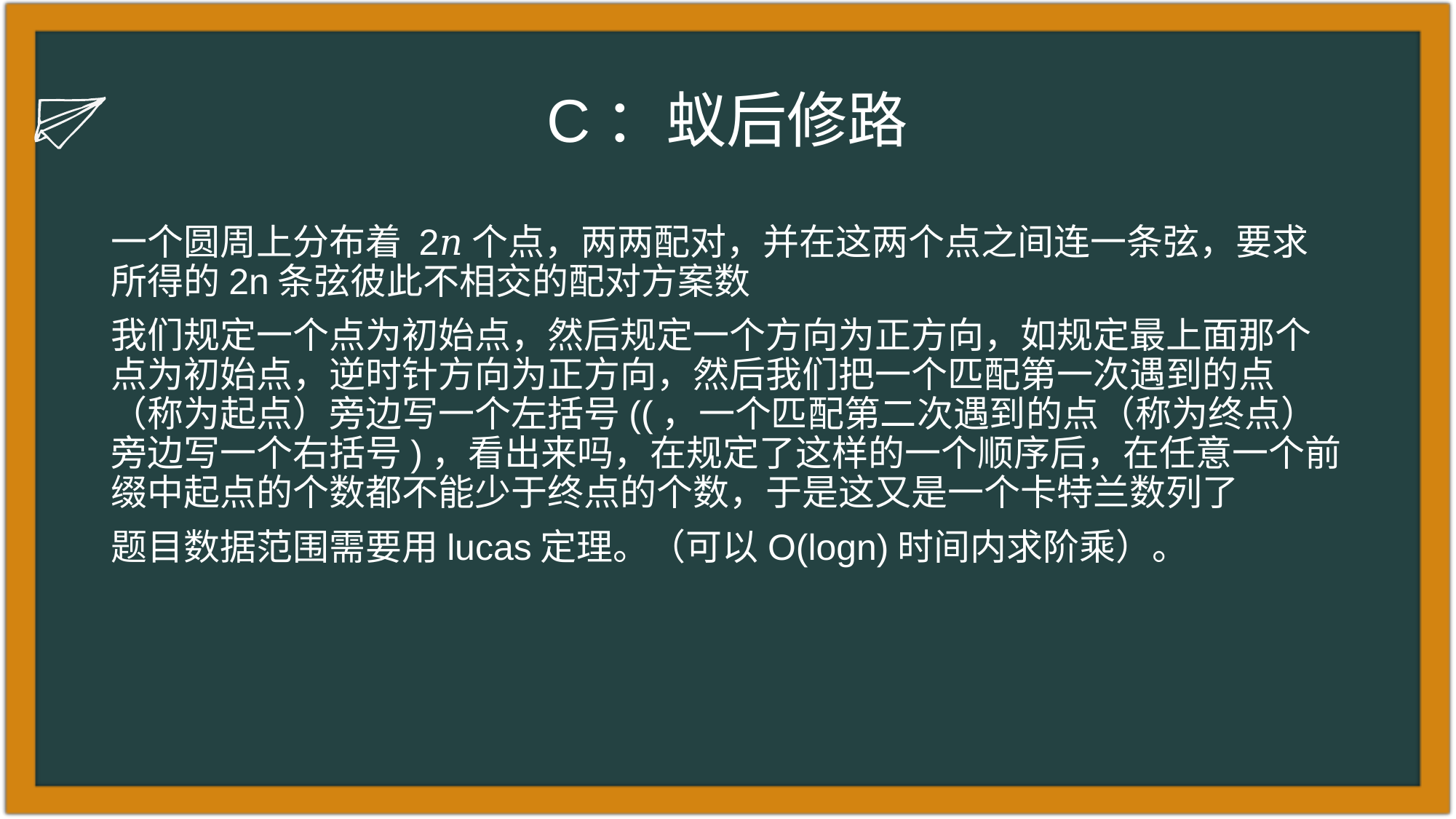

# C：蚁后修路
一个圆周上分布着 2𝑛个点，两两配对，并在这两个点之间连一条弦，要求所得的2n条弦彼此不相交的配对方案数
我们规定一个点为初始点，然后规定一个方向为正方向，如规定最上面那个点为初始点，逆时针方向为正方向，然后我们把一个匹配第一次遇到的点（称为起点）旁边写一个左括号((，一个匹配第二次遇到的点（称为终点）旁边写一个右括号)，看出来吗，在规定了这样的一个顺序后，在任意一个前缀中起点的个数都不能少于终点的个数，于是这又是一个卡特兰数列了
题目数据范围需要用lucas定理。（可以O(logn)时间内求阶乘）。